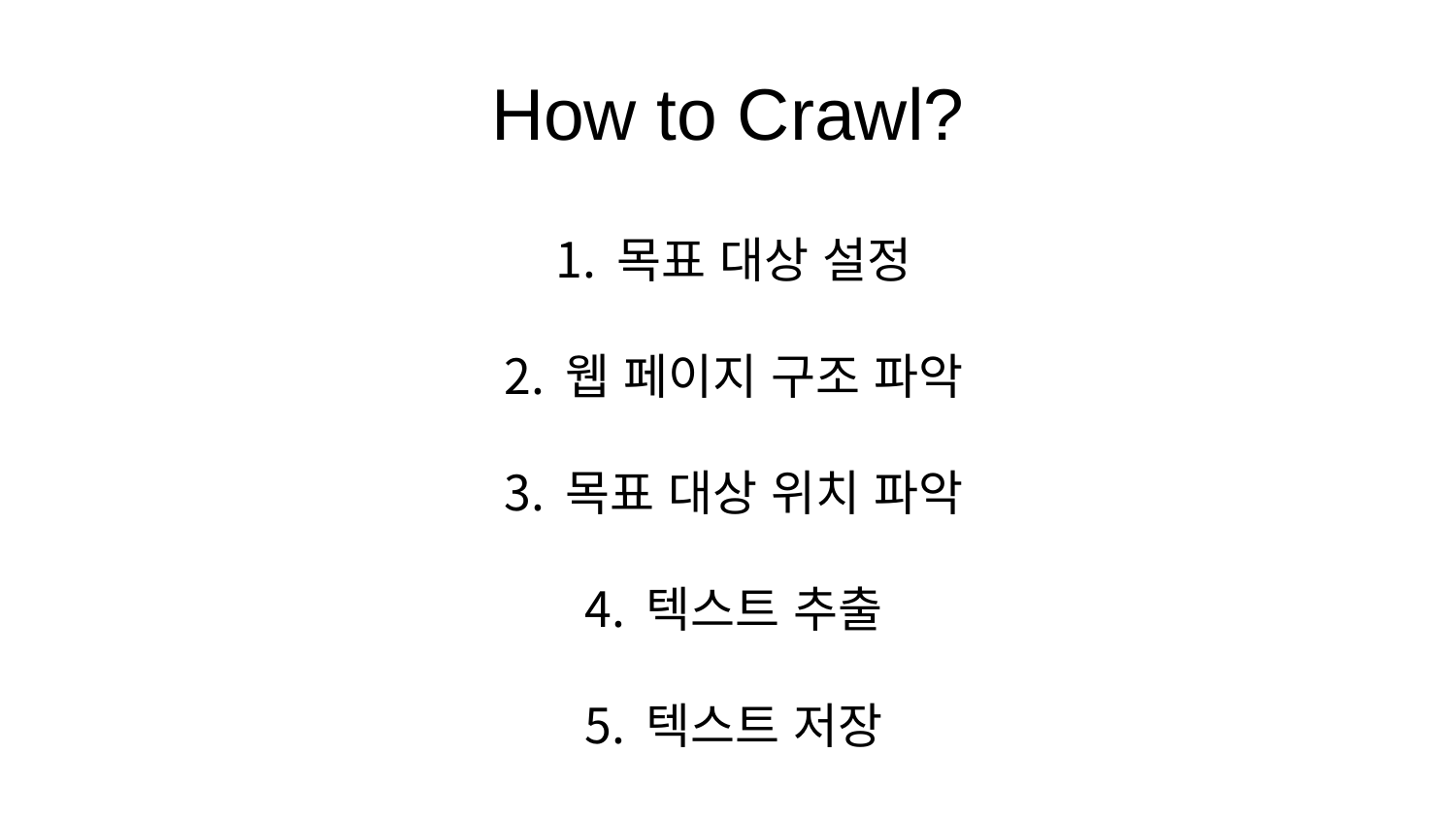

# How to Crawl?
목표 대상 설정

웹 페이지 구조 파악

목표 대상 위치 파악

텍스트 추출

텍스트 저장